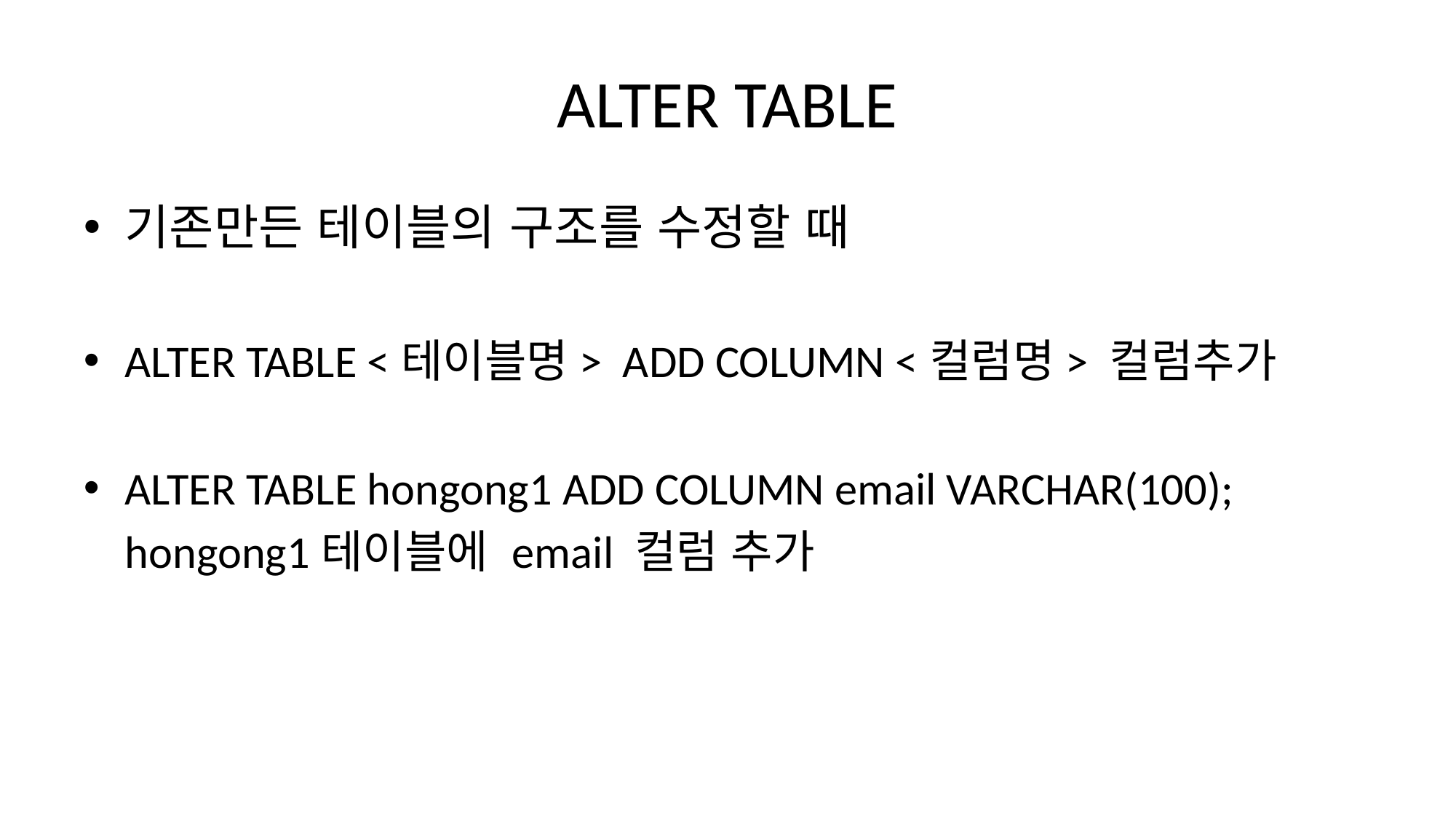

# ALTER TABLE
기존만든 테이블의 구조를 수정할 때

ALTER TABLE <테이블명>  ADD COLUMN <컬럼명> 컬럼추가

ALTER TABLE hongong1 ADD COLUMN email VARCHAR(100);
    hongong1테이블에 email 컬럼 추가